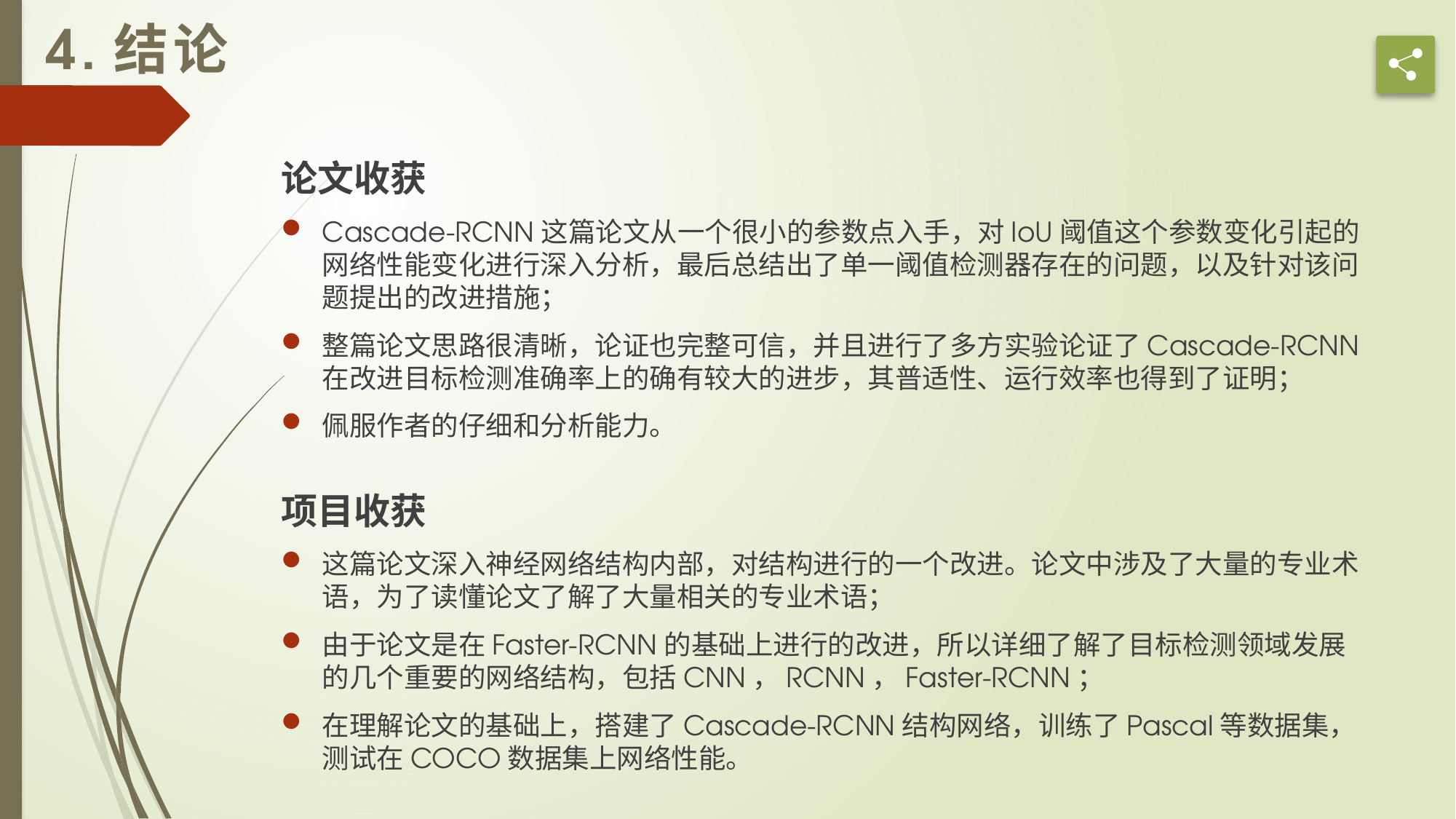

4.结论

论文收获
Cascade-RCNN这篇论文从一个很小的参数点入手，对IoU阈值这个参数变化引起的网络性能变化进行深入分析，最后总结出了单一阈值检测器存在的问题，以及针对该问题提出的改进措施；
整篇论文思路很清晰，论证也完整可信，并且进行了多方实验论证了Cascade-RCNN在改进目标检测准确率上的确有较大的进步，其普适性、运行效率也得到了证明；
佩服作者的仔细和分析能力。
项目收获
这篇论文深入神经网络结构内部，对结构进行的一个改进。论文中涉及了大量的专业术语，为了读懂论文了解了大量相关的专业术语；
由于论文是在Faster-RCNN的基础上进行的改进，所以详细了解了目标检测领域发展的几个重要的网络结构，包括CNN，RCNN，Faster-RCNN；
在理解论文的基础上，搭建了Cascade-RCNN结构网络，训练了Pascal等数据集，测试在COCO数据集上网络性能。